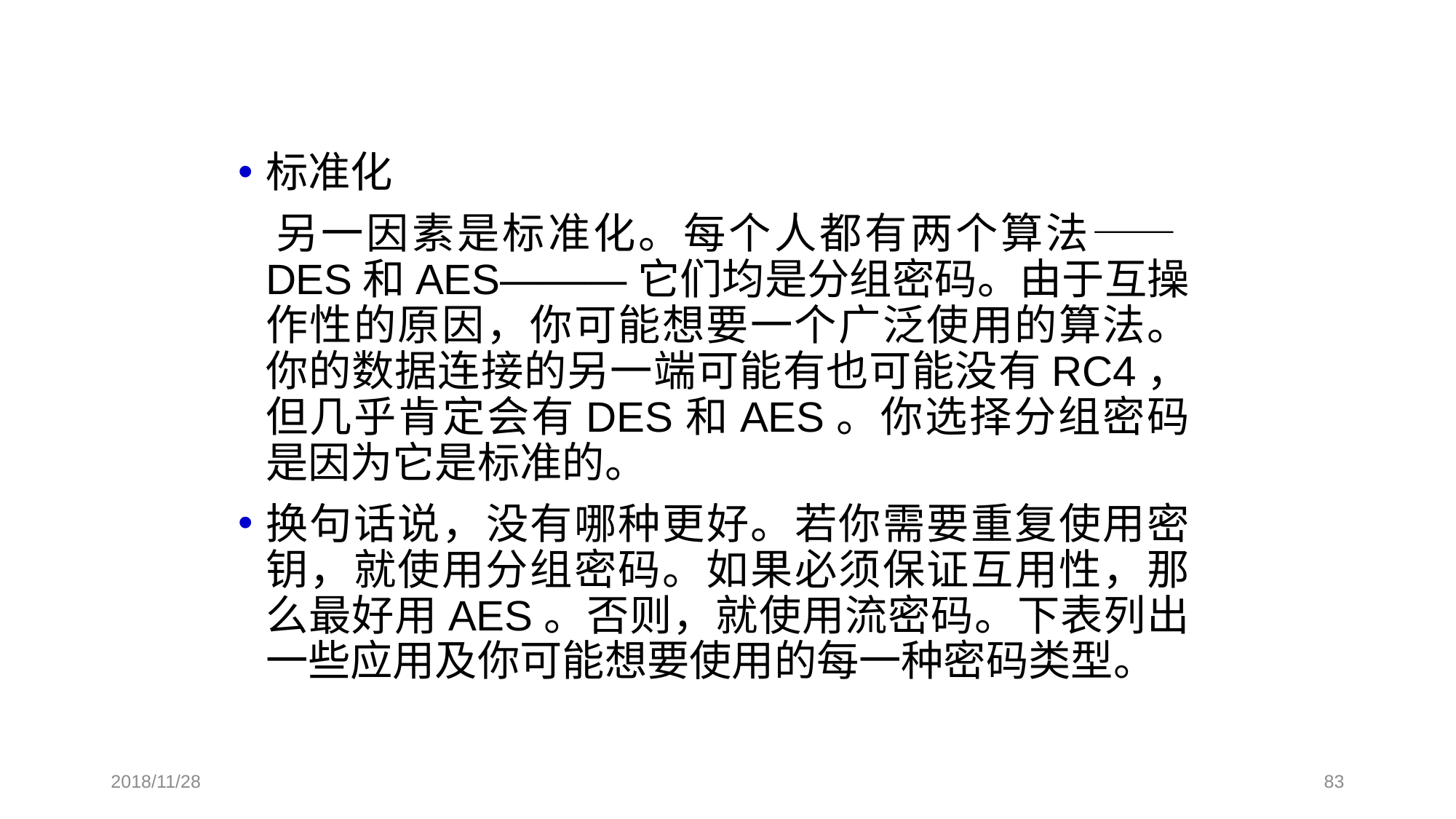

标准化
  另一因素是标准化。每个人都有两个算法——DES和AES———它们均是分组密码。由于互操作性的原因，你可能想要一个广泛使用的算法。你的数据连接的另一端可能有也可能没有RC4，但几乎肯定会有DES和AES。你选择分组密码是因为它是标准的。
换句话说，没有哪种更好。若你需要重复使用密钥，就使用分组密码。如果必须保证互用性，那么最好用AES。否则，就使用流密码。下表列出一些应用及你可能想要使用的每一种密码类型。
2018/11/28
83